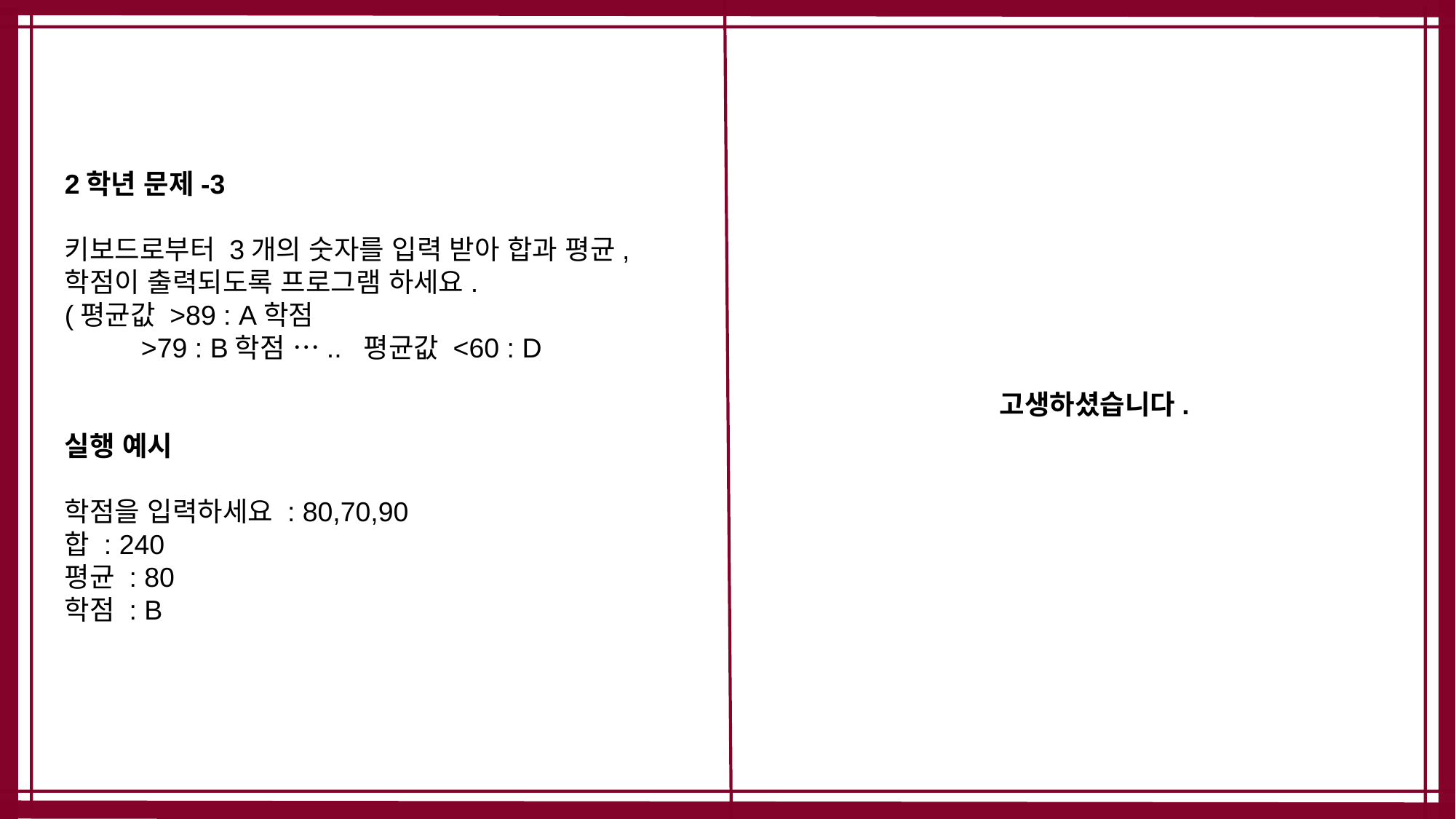

2학년 문제-3

키보드로부터 3개의 숫자를 입력 받아 합과 평균, 학점이 출력되도록 프로그램 하세요.
(평균값 >89 : A학점
          >79 : B학점 …..  평균값 <60 : D

실행 예시

학점을 입력하세요 : 80,70,90
합 : 240
평균 : 80
학점 : B

고생하셨습니다.